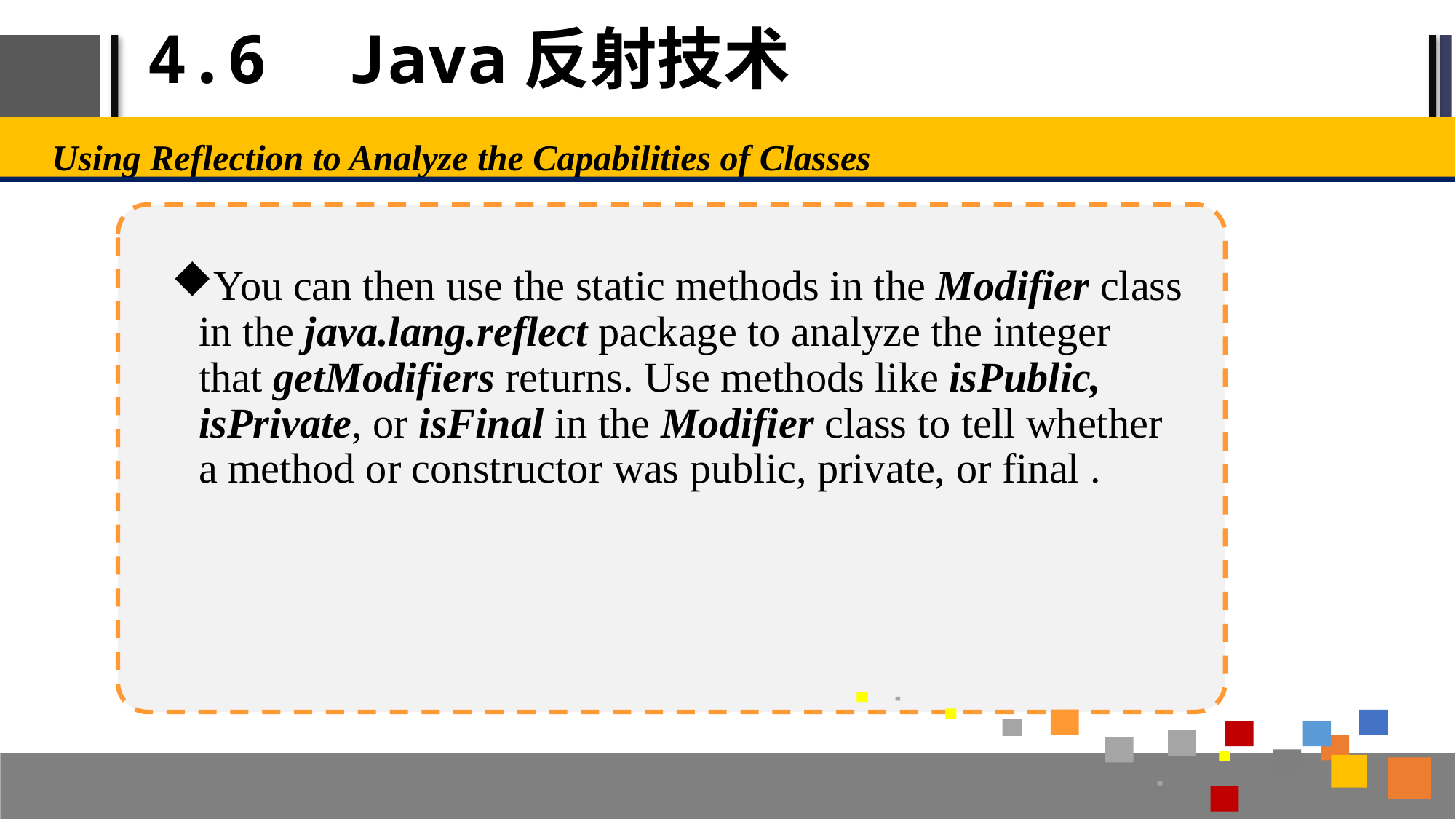

# 4.6  Java反射技术

Using Reflection to Analyze the Capabilities of Classes

You can then use the static methods in the Modifier class in the java.lang.reflect package to analyze the integer that getModifiers returns. Use methods like isPublic, isPrivate, or isFinal in the Modifier class to tell whether a method or constructor was public, private, or final .